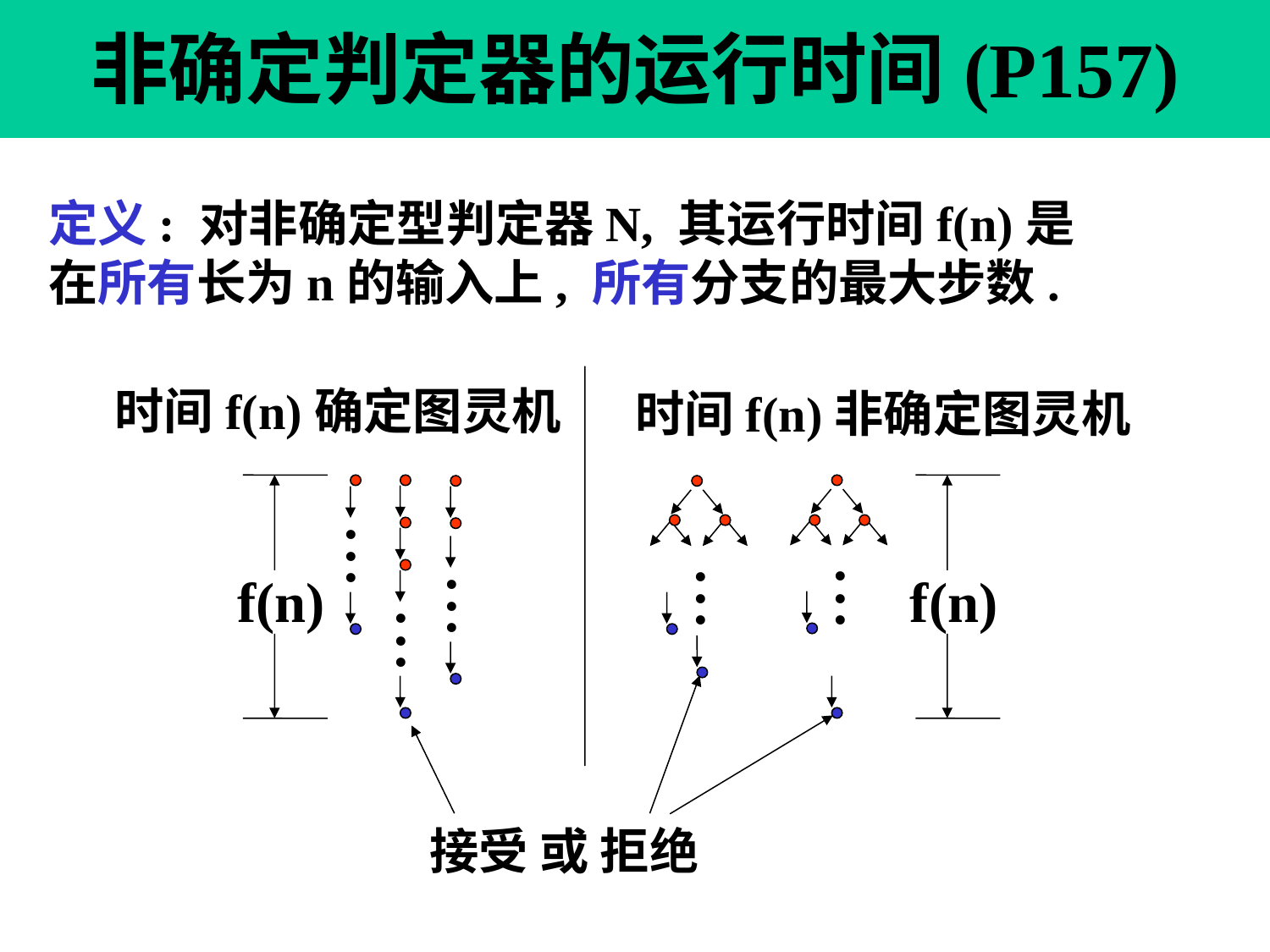

# 非确定判定器的运行时间(P157)
定义: 对非确定型判定器N, 其运行时间f(n)是
在所有长为n的输入上, 所有分支的最大步数.

时间f(n)确定图灵机
时间f(n)非确定图灵机

.

.

.

.

.
.

.
.
.
f(n)
.

f(n)
.
.
.

.

.

接受 或 拒绝